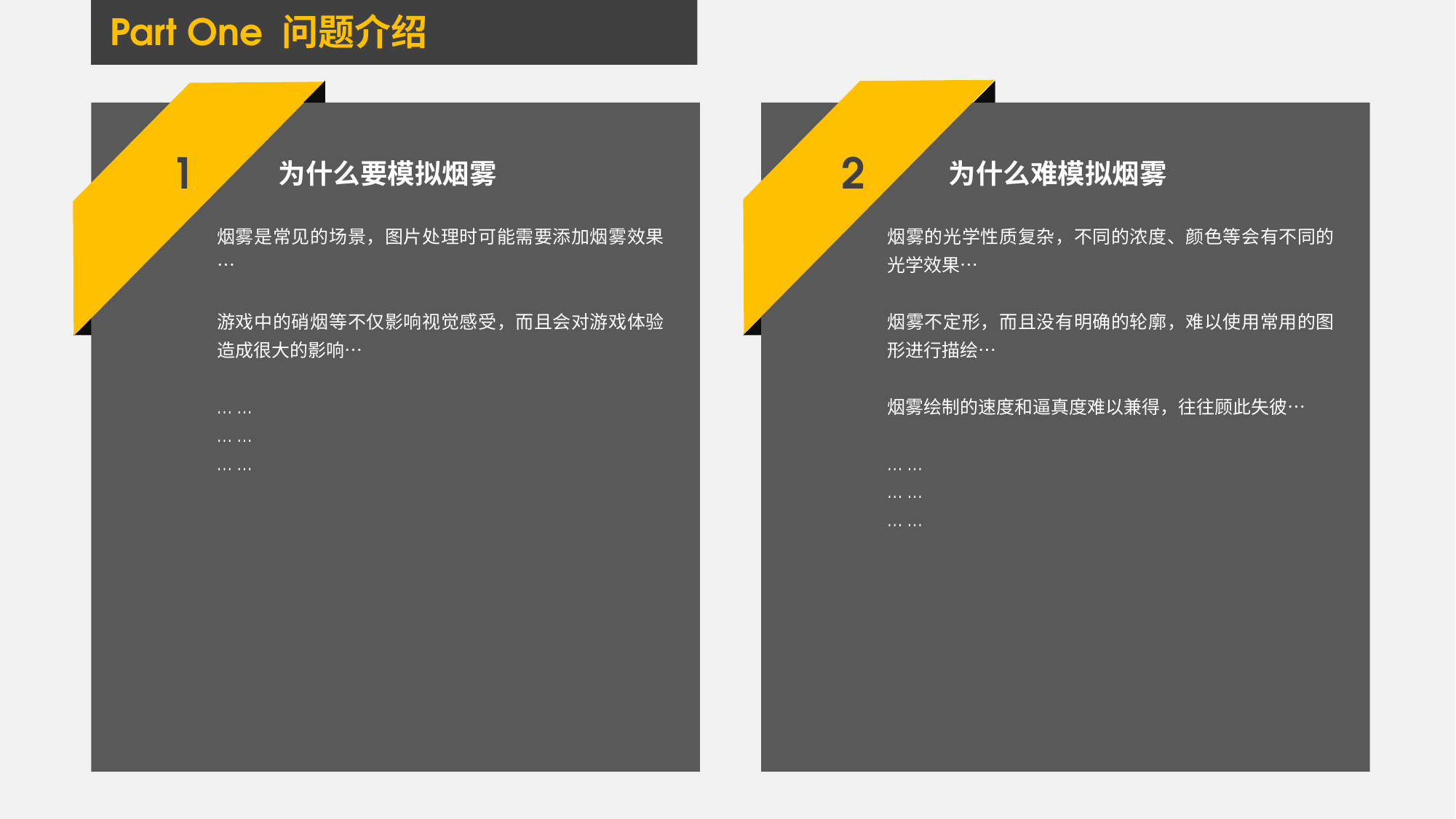

Part One 问题介绍

1
2
为什么要模拟烟雾
为什么难模拟烟雾

烟雾是常见的场景，图片处理时可能需要添加烟雾效果…

游戏中的硝烟等不仅影响视觉感受，而且会对游戏体验造成很大的影响…

… …
… …
… …

烟雾的光学性质复杂，不同的浓度、颜色等会有不同的光学效果…

烟雾不定形，而且没有明确的轮廓，难以使用常用的图形进行描绘…

烟雾绘制的速度和逼真度难以兼得，往往顾此失彼…

… …
… …
… …